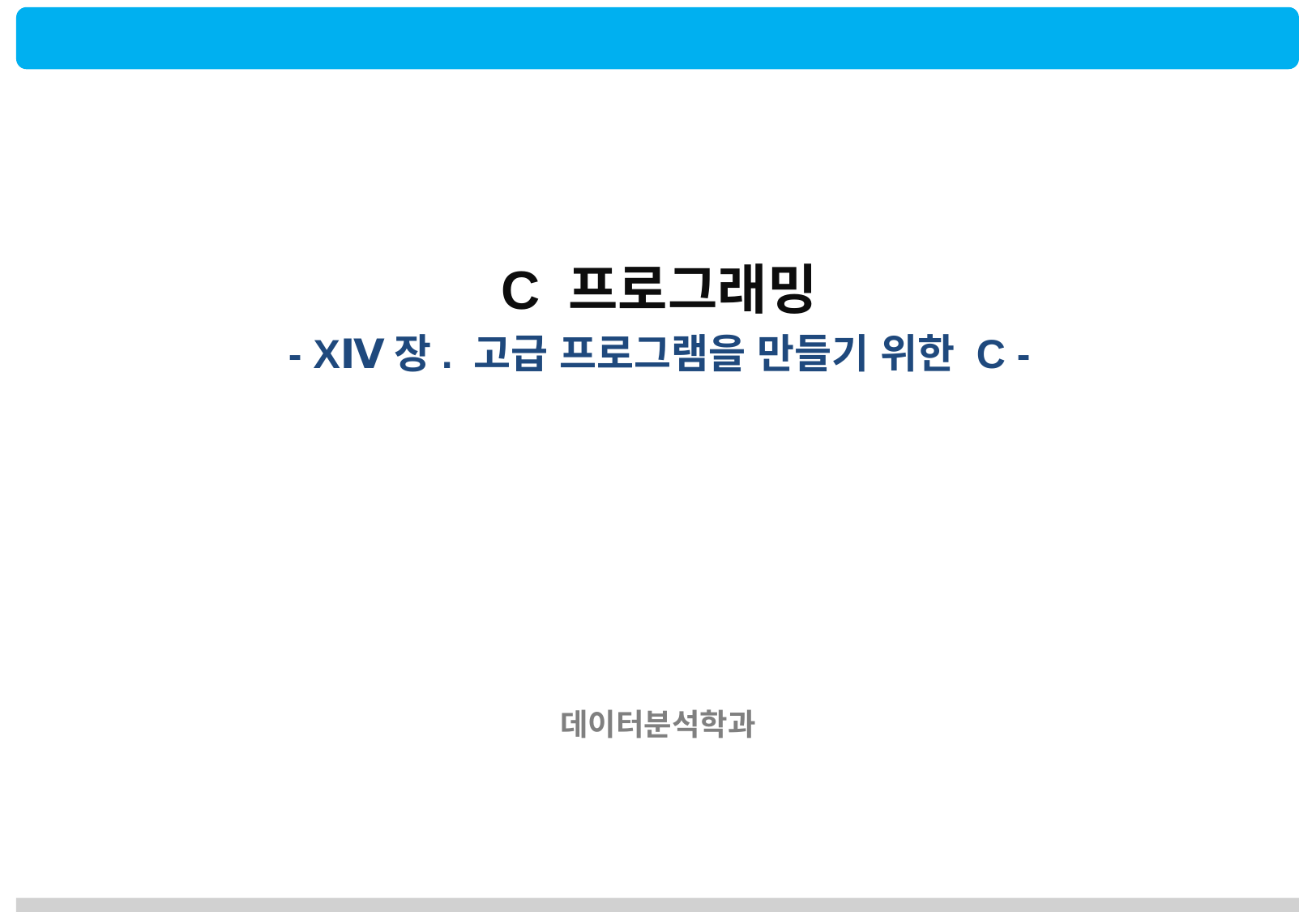

C 프로그래밍
- XⅣ장. 고급 프로그램을 만들기 위한 C -
데이터분석학과